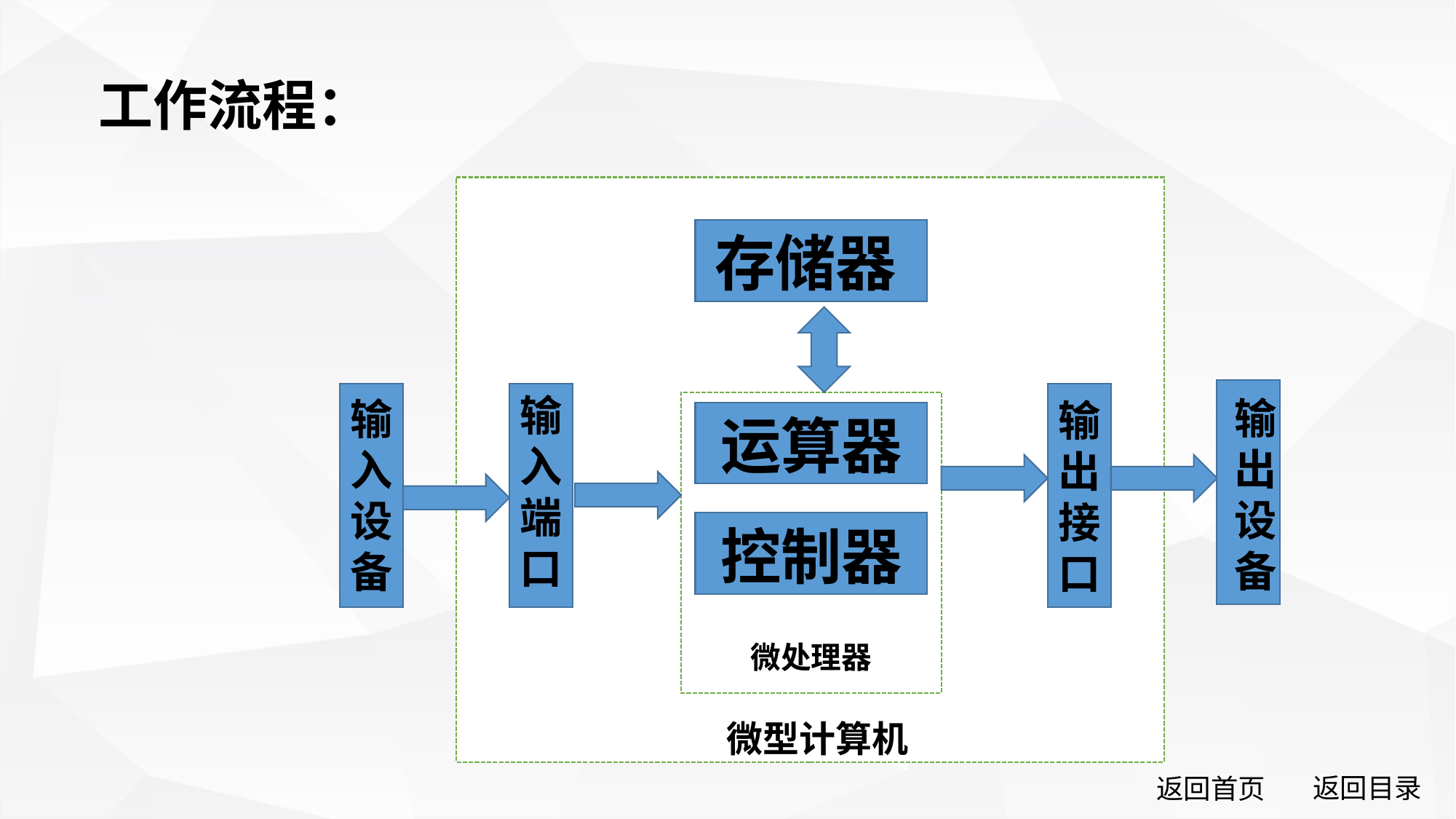

工作流程：

存储器

输出设备

输入设备

输入端口

输出接口

运算器

控制器
微处理器
微型计算机
返回目录
返回首页